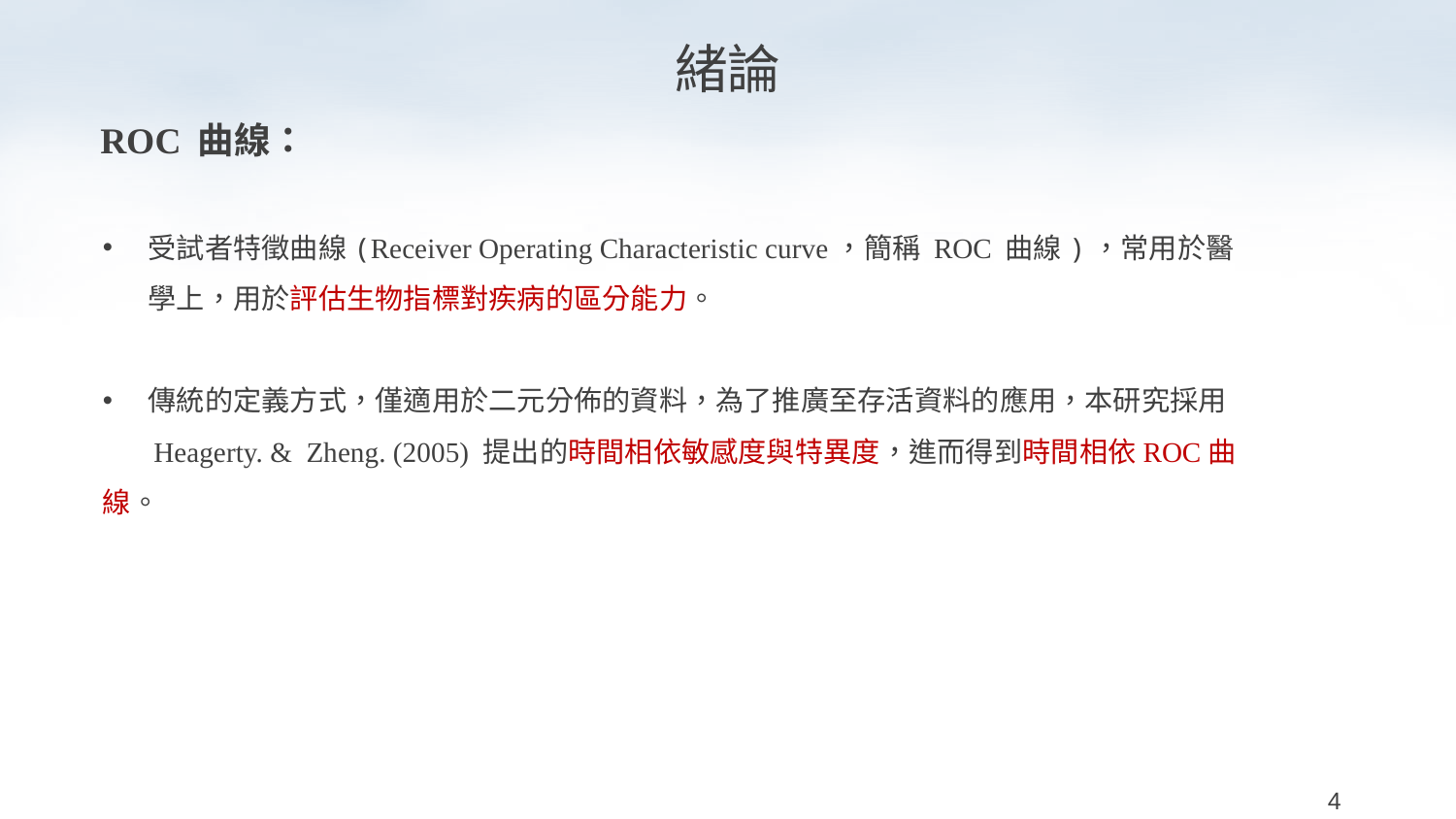

緒論
ROC 曲線：
受試者特徵曲線(Receiver Operating Characteristic curve，簡稱 ROC 曲線)，常用於醫學上，用於評估生物指標對疾病的區分能力。

傳統的定義方式，僅適用於二元分佈的資料，為了推廣至存活資料的應用，本研究採用
   Heagerty. &  Zheng. (2005) 提出的時間相依敏感度與特異度，進而得到時間相依ROC曲線。

4